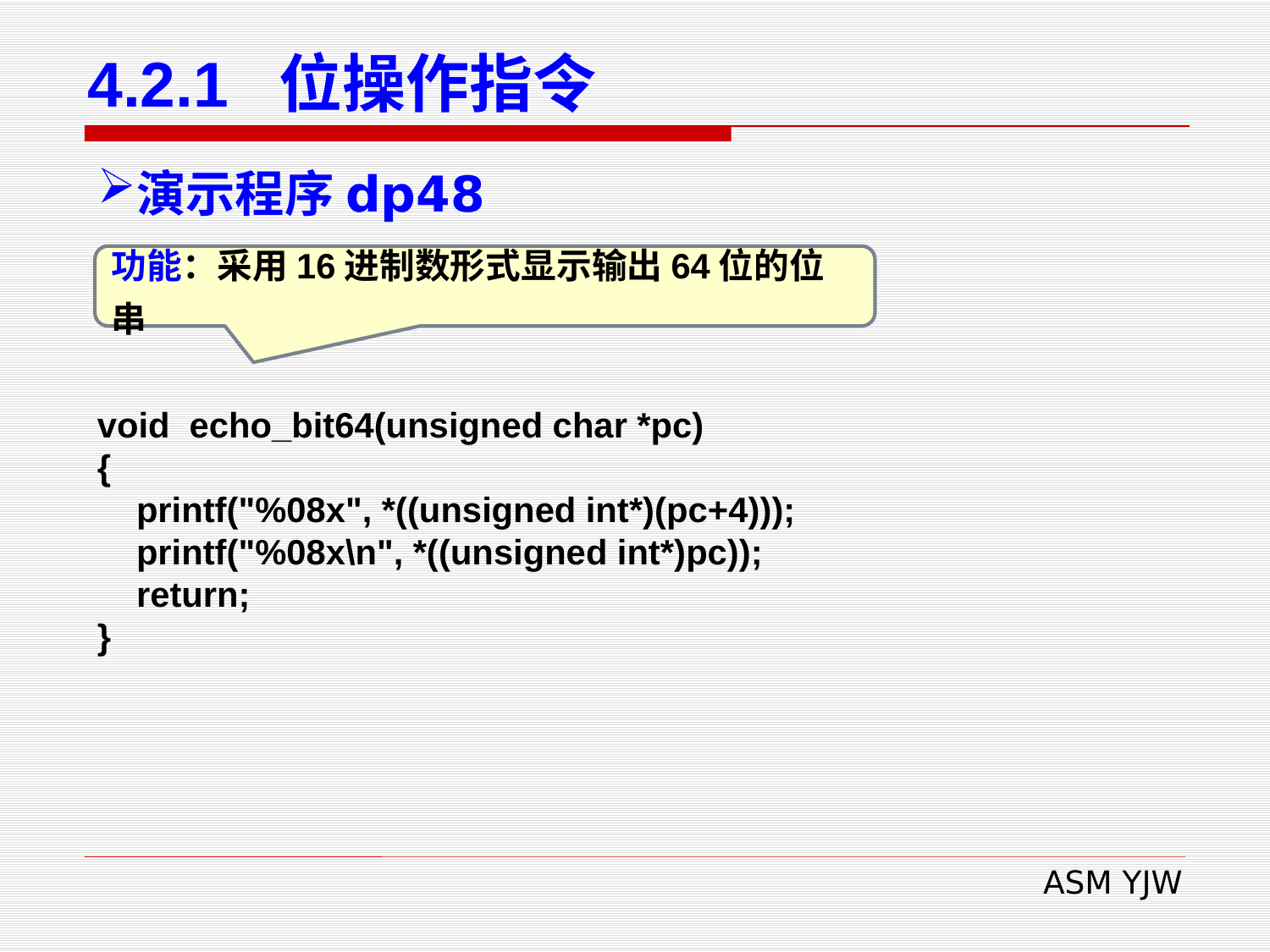

# 4.2.1  位操作指令
演示程序dp48
功能：采用16进制数形式显示输出64位的位串
void  echo_bit64(unsigned char *pc)
{
    printf("%08x", *((unsigned int*)(pc+4)));
    printf("%08x\n", *((unsigned int*)pc));
    return;
}